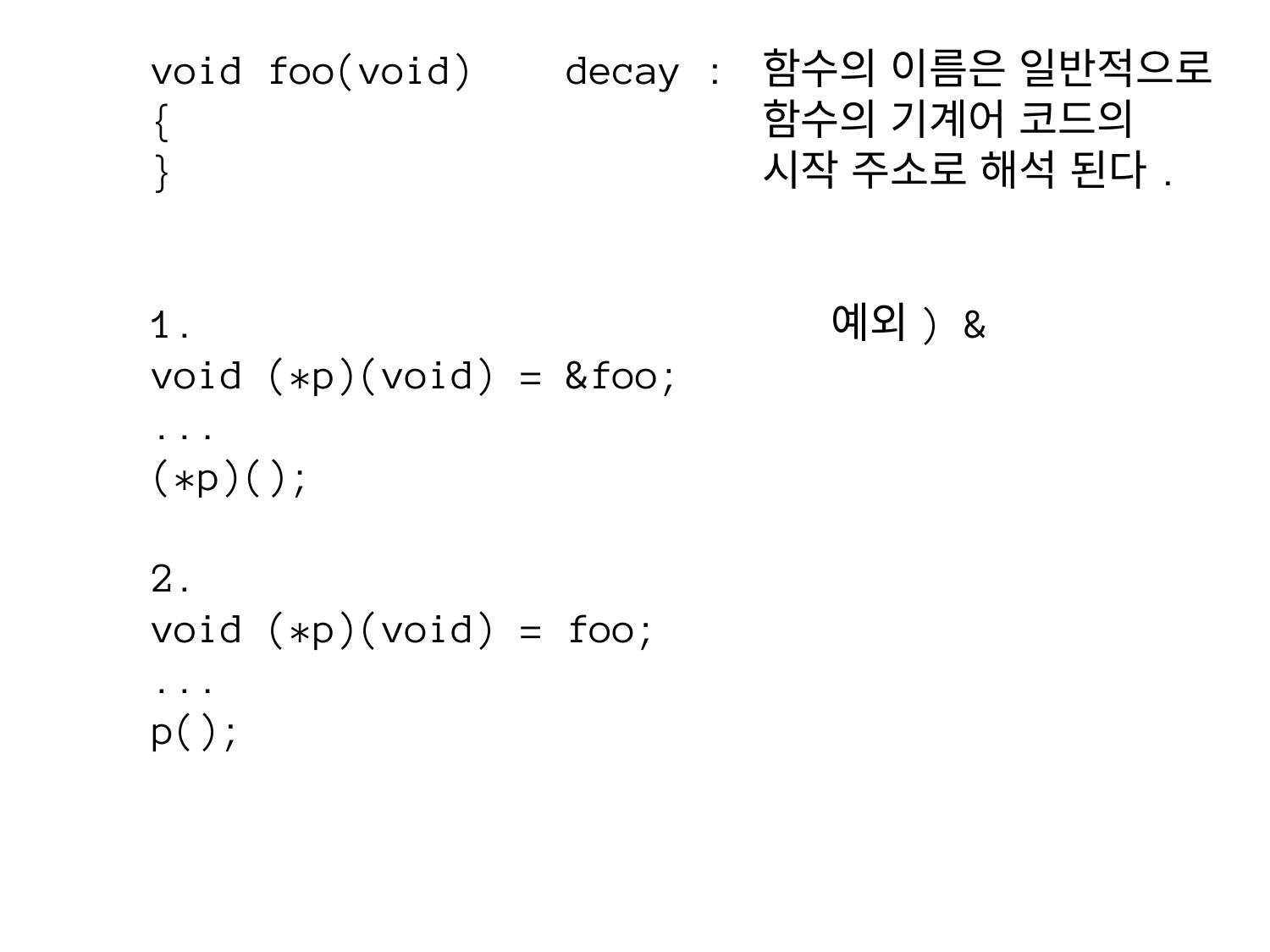

void foo(void)    decay : 함수의 이름은 일반적으로
{                         함수의 기계어 코드의
}                         시작 주소로 해석 된다.

1.                           예외) &
void (*p)(void) = &foo;
...
(*p)();

2.
void (*p)(void) = foo;
...
p();